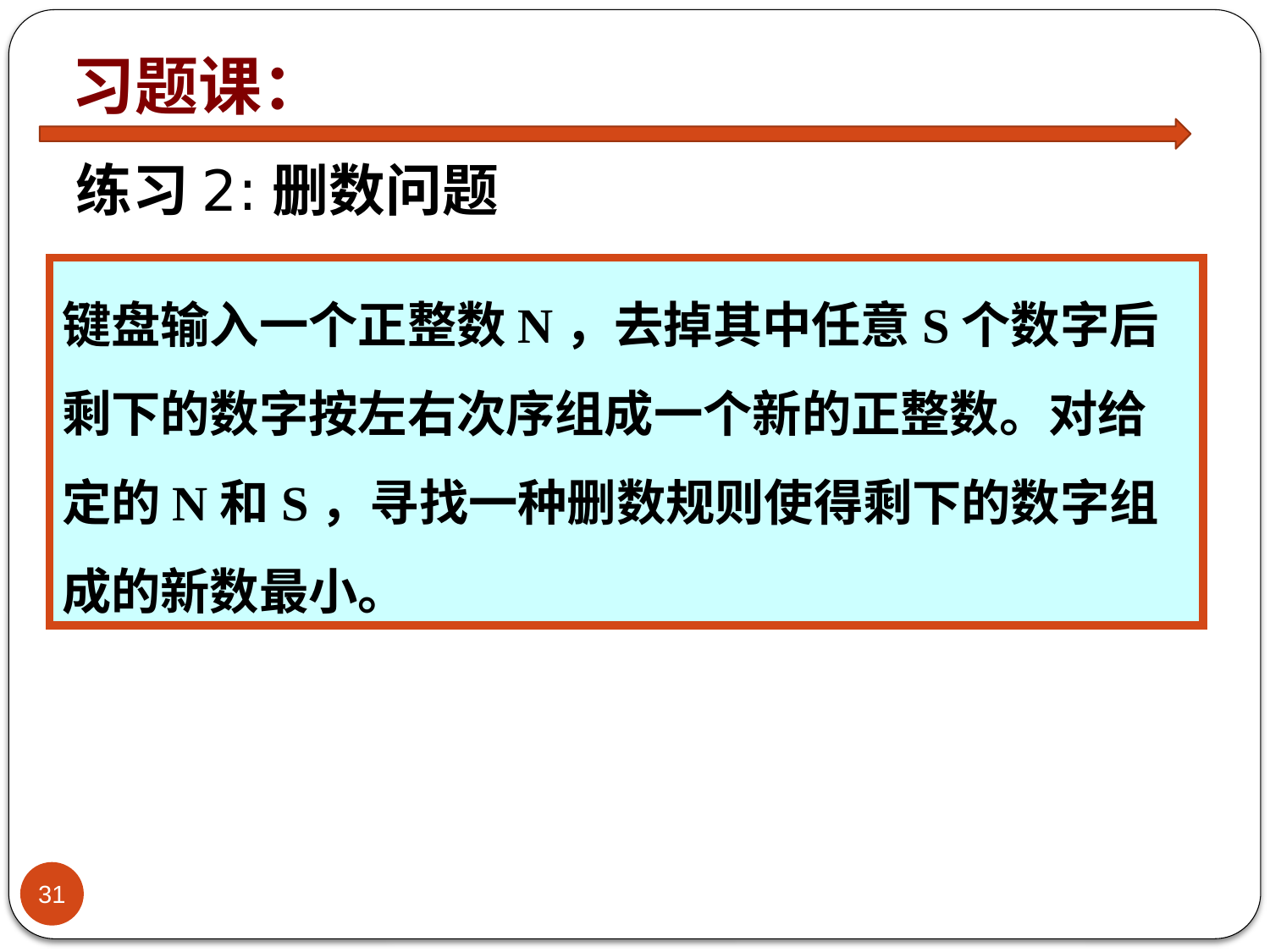

习题课：

练习2:删数问题
键盘输入一个正整数N，去掉其中任意S个数字后剩下的数字按左右次序组成一个新的正整数。对给定的N和S，寻找一种删数规则使得剩下的数字组成的新数最小。
31